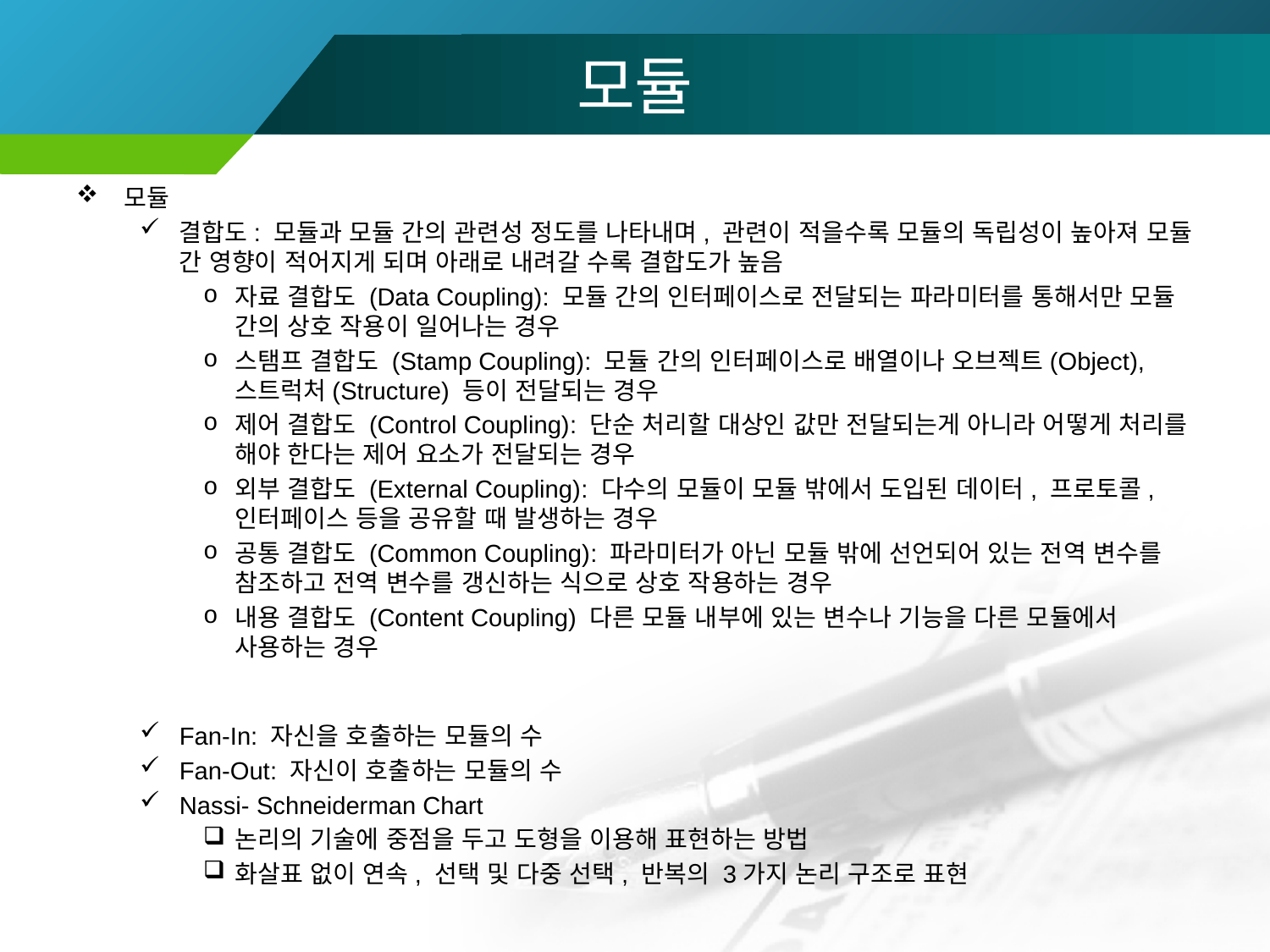

# 모듈
모듈
결합도: 모듈과 모듈 간의 관련성 정도를 나타내며, 관련이 적을수록 모듈의 독립성이 높아져 모듈 간 영향이 적어지게 되며 아래로 내려갈 수록 결합도가 높음
자료 결합도 (Data Coupling): 모듈 간의 인터페이스로 전달되는 파라미터를 통해서만 모듈 간의 상호 작용이 일어나는 경우
스탬프 결합도 (Stamp Coupling): 모듈 간의 인터페이스로 배열이나 오브젝트(Object), 스트럭처(Structure) 등이 전달되는 경우
제어 결합도 (Control Coupling): 단순 처리할 대상인 값만 전달되는게 아니라 어떻게 처리를 해야 한다는 제어 요소가 전달되는 경우
외부 결합도 (External Coupling): 다수의 모듈이 모듈 밖에서 도입된 데이터, 프로토콜, 인터페이스 등을 공유할 때 발생하는 경우
공통 결합도 (Common Coupling): 파라미터가 아닌 모듈 밖에 선언되어 있는 전역 변수를 참조하고 전역 변수를 갱신하는 식으로 상호 작용하는 경우
내용 결합도 (Content Coupling) 다른 모듈 내부에 있는 변수나 기능을 다른 모듈에서 사용하는 경우

Fan-In: 자신을 호출하는 모듈의 수
Fan-Out: 자신이 호출하는 모듈의 수
Nassi- Schneiderman Chart
논리의 기술에 중점을 두고 도형을 이용해 표현하는 방법
화살표 없이 연속, 선택 및 다중 선택, 반복의 3가지 논리 구조로 표현